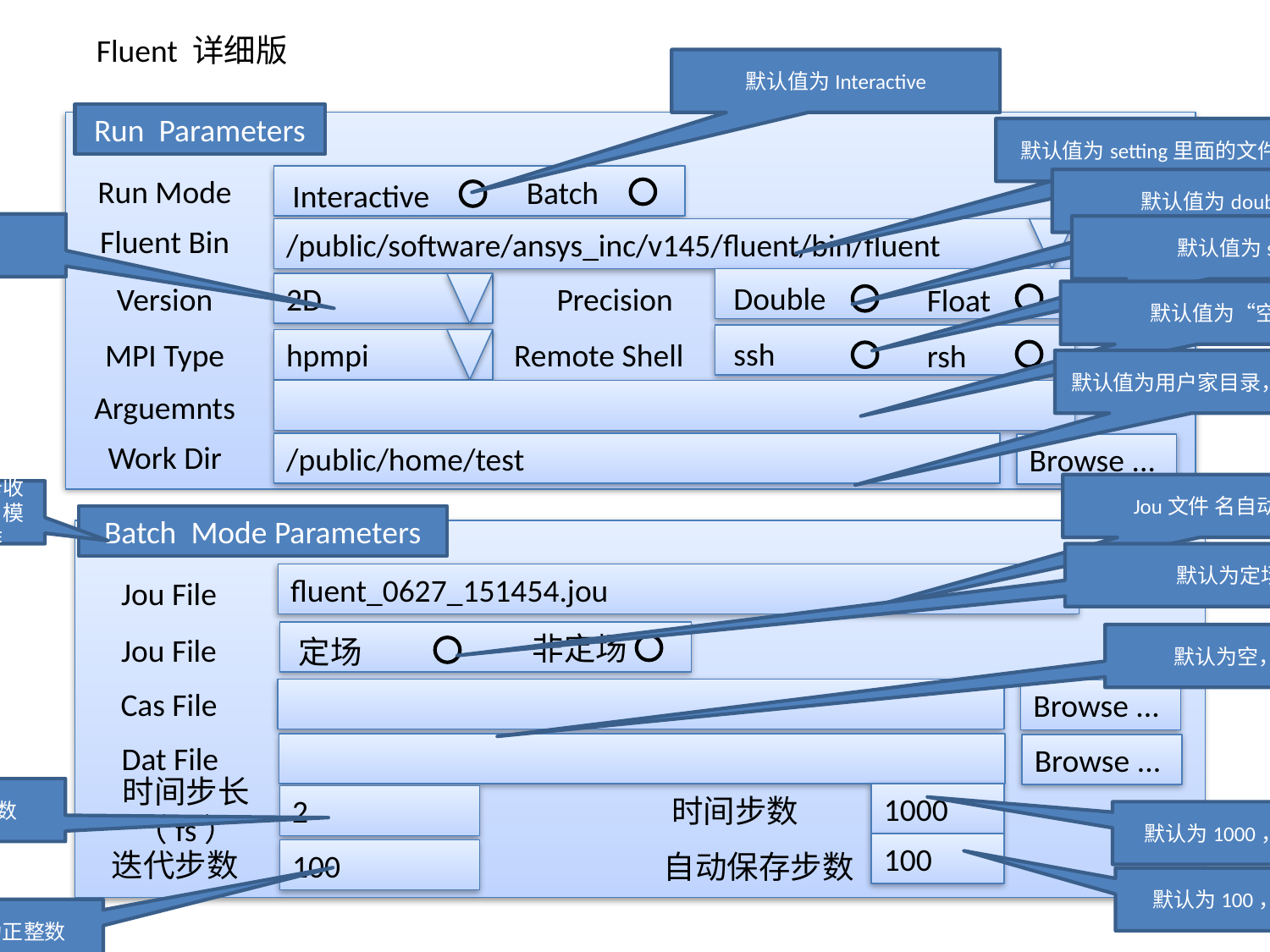

Fluent 详细版
默认值为Interactive
Run  Parameters

默认值为setting里面的文件名
Run Mode

Batch
Interactive

默认值为double
默认值为3d
默认值为ssh
Fluent Bin
/public/software/ansys_inc/v145/fluent/bin/fluent

Double
Float

Precision
Version
2D

默认值为“空”

ssh
rsh

Remote Shell
MPI Type
hpmpi

默认值为用户家目录，路径选择

Arguemnts
Work Dir
/public/home/test
Browse ...
Jou文件 名自动生成
当选择Interactive 模式时，选项卡收起来，所有内容灰化，选择batch 模式时，选项卡展开，内容可操作
Batch  Mode Parameters

默认为定场
fluent_0627_151454.jou
Jou File

非定场
定场

Jou File
默认为空，文件选择
Cas File

Browse ...
Dat File

Browse ...
默认为2，必须为正整数
1000
2
时间步数
时间步长（fs）
默认为1000，必须为正整数
100
迭代步数
100
自动保存步数
默认为100，必须为正整数
默认为100，必须为正整数